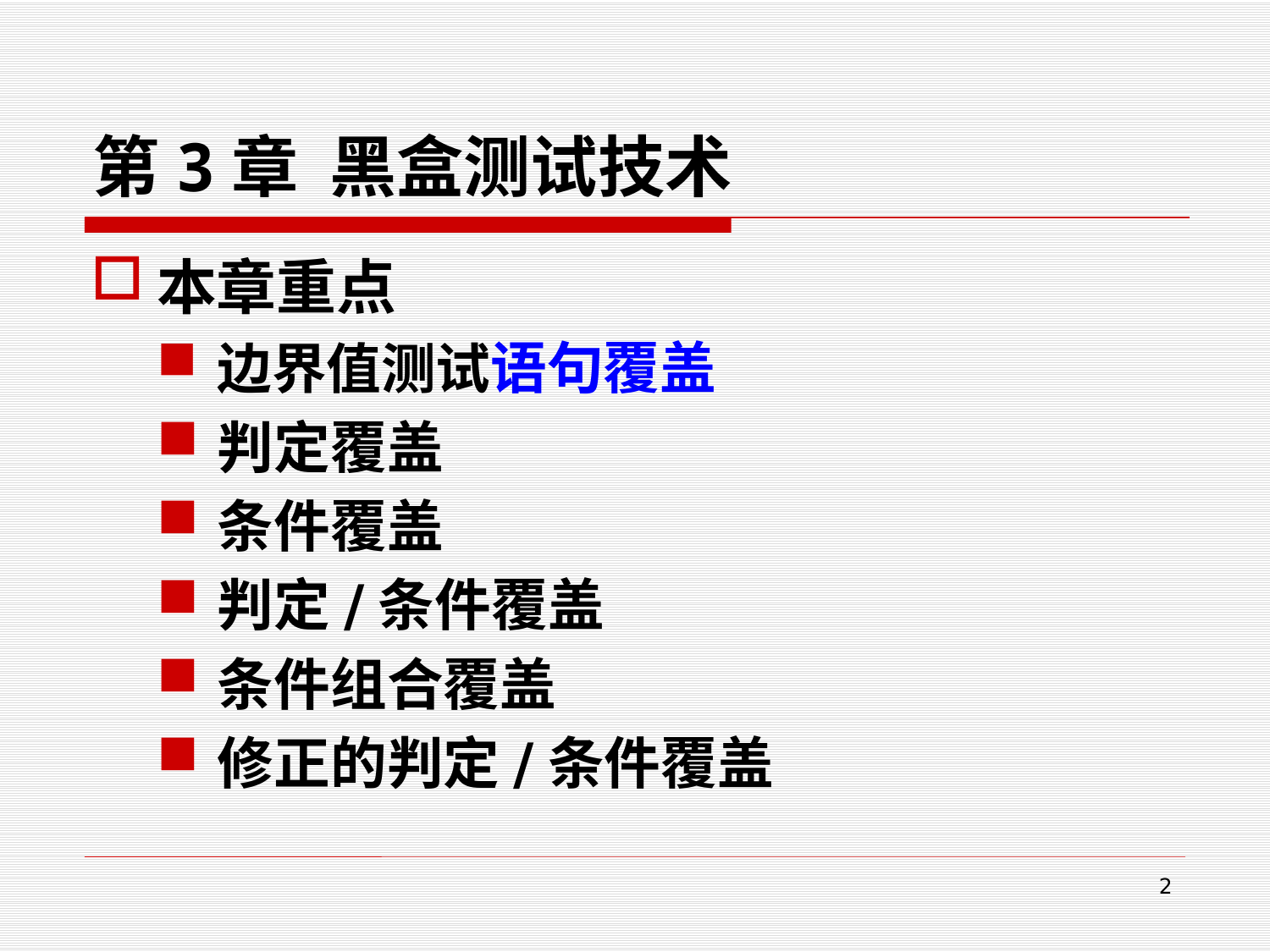

# 第3章  黑盒测试技术
本章重点
边界值测试语句覆盖
判定覆盖
条件覆盖
判定/条件覆盖
条件组合覆盖
修正的判定/条件覆盖

2